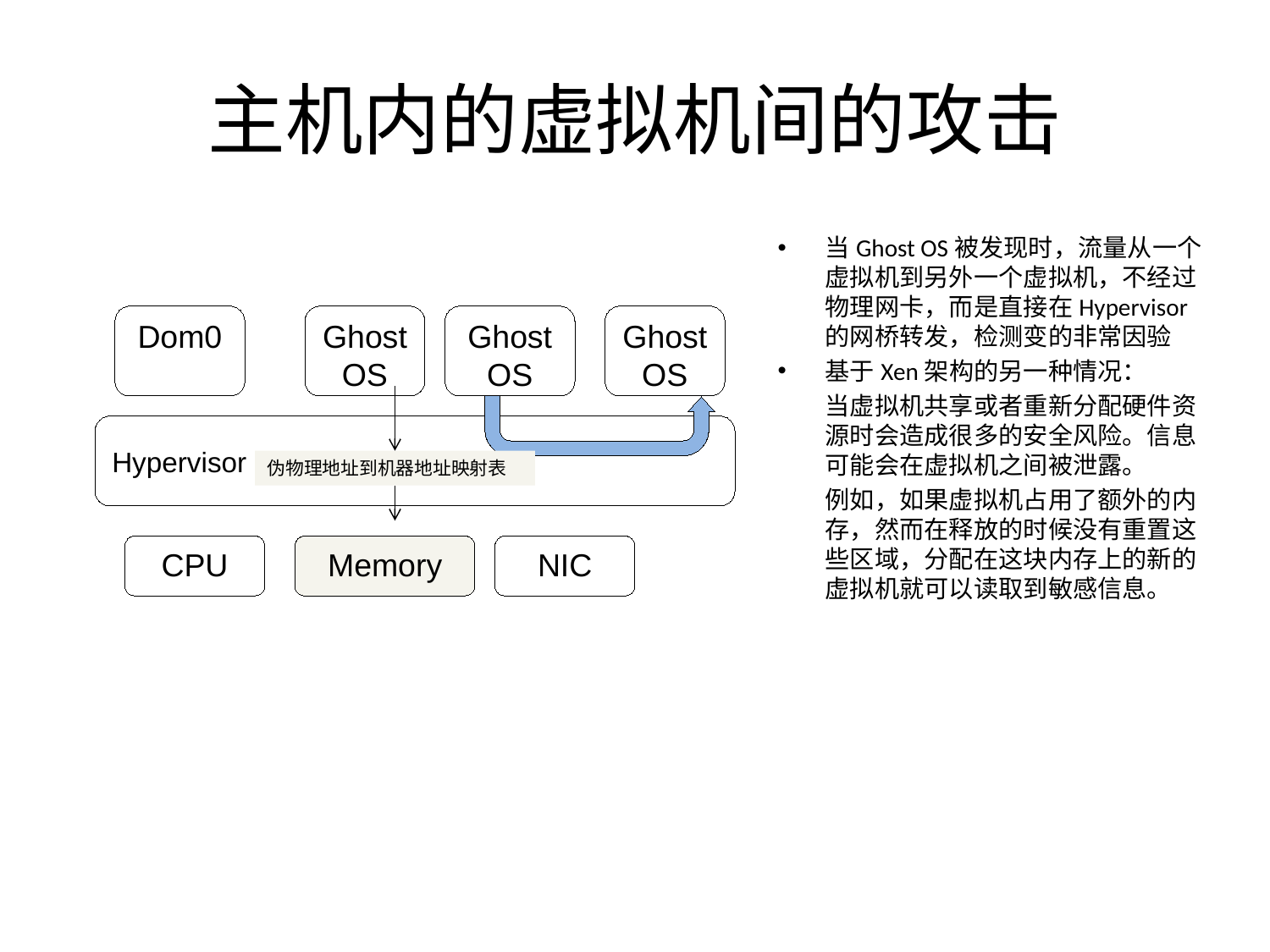

# 主机内的虚拟机间的攻击
当Ghost OS被发现时，流量从一个虚拟机到另外一个虚拟机，不经过物理网卡，而是直接在Hypervisor的网桥转发，检测变的非常因验
基于Xen架构的另一种情况：
	当虚拟机共享或者重新分配硬件资源时会造成很多的安全风险。信息可能会在虚拟机之间被泄露。
	例如，如果虚拟机占用了额外的内存，然而在释放的时候没有重置这些区域，分配在这块内存上的新的虚拟机就可以读取到敏感信息。
Dom0
Ghost OS
GhostOS
GhostOS

Hypervisor
伪物理地址到机器地址映射表
CPU
Memory
NIC